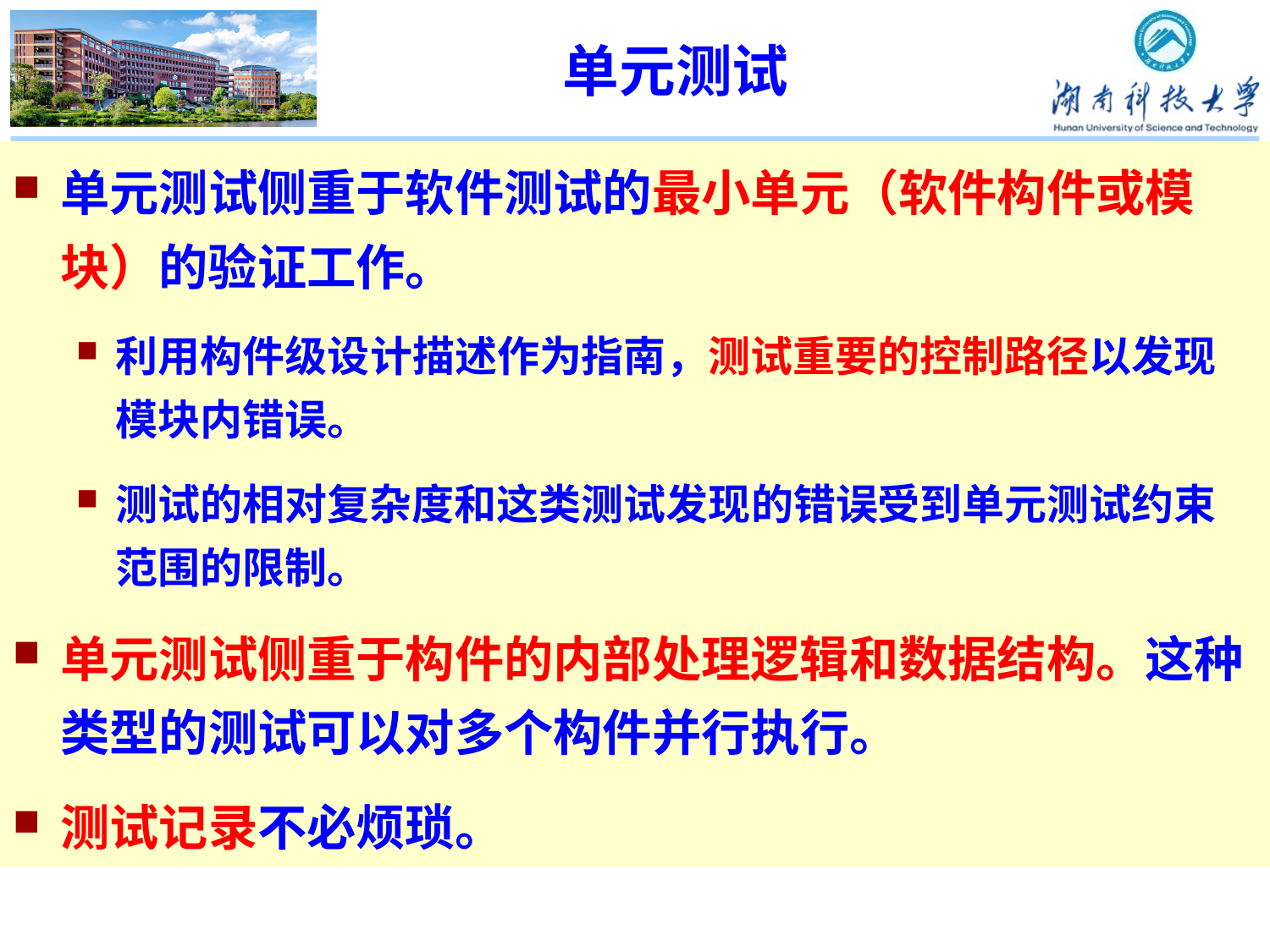

单元测试
单元测试侧重于软件测试的最小单元（软件构件或模块）的验证工作。
利用构件级设计描述作为指南，测试重要的控制路径以发现模块内错误。
测试的相对复杂度和这类测试发现的错误受到单元测试约束范围的限制。
单元测试侧重于构件的内部处理逻辑和数据结构。这种类型的测试可以对多个构件并行执行。
测试记录不必烦琐。
15